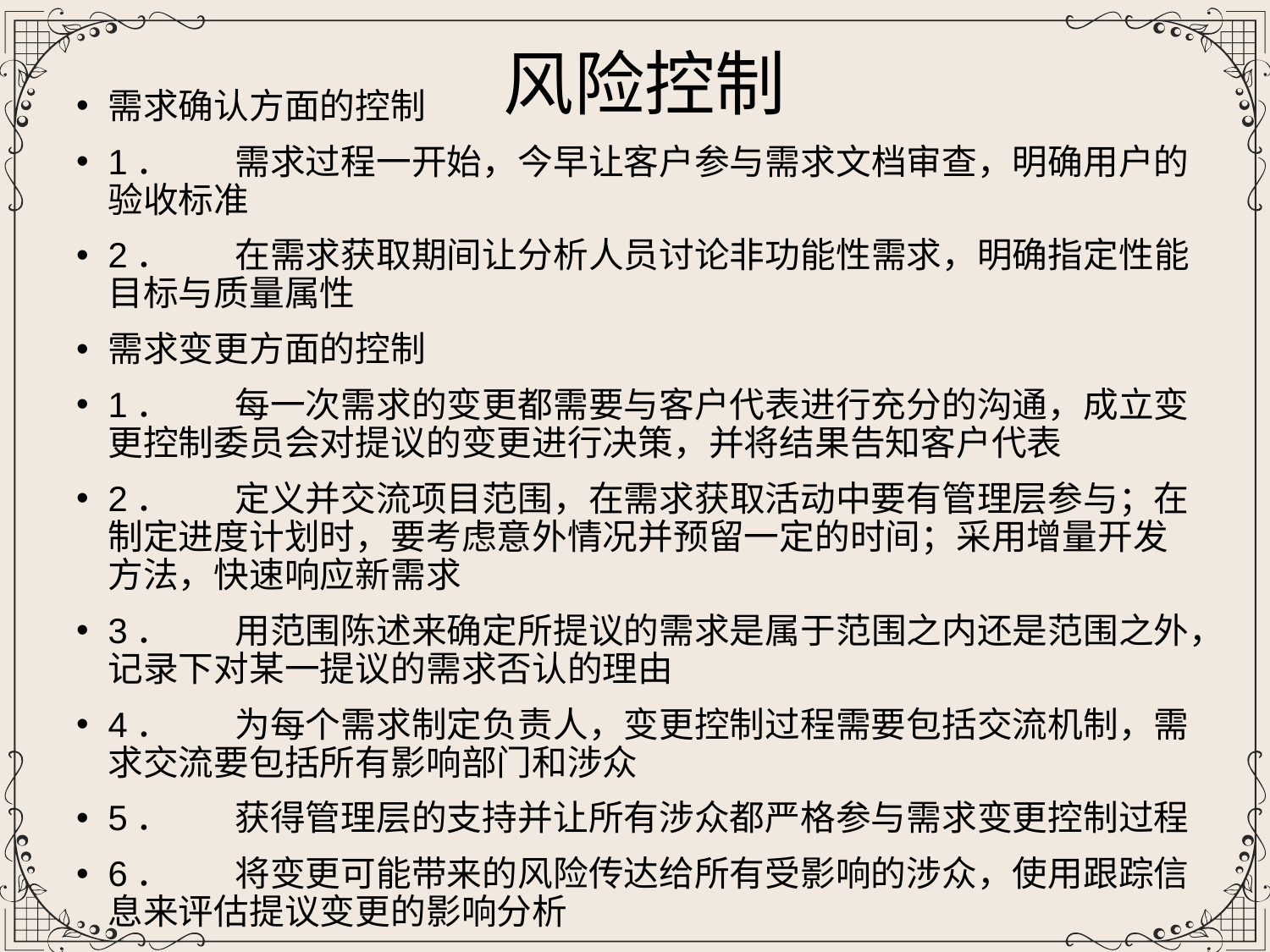

风险控制
需求确认方面的控制
1．	需求过程一开始，今早让客户参与需求文档审查，明确用户的验收标准
2．	在需求获取期间让分析人员讨论非功能性需求，明确指定性能目标与质量属性
需求变更方面的控制
1．	每一次需求的变更都需要与客户代表进行充分的沟通，成立变更控制委员会对提议的变更进行决策，并将结果告知客户代表
2．	定义并交流项目范围，在需求获取活动中要有管理层参与；在制定进度计划时，要考虑意外情况并预留一定的时间；采用增量开发方法，快速响应新需求
3．	用范围陈述来确定所提议的需求是属于范围之内还是范围之外，记录下对某一提议的需求否认的理由
4．	为每个需求制定负责人，变更控制过程需要包括交流机制，需求交流要包括所有影响部门和涉众
5．	获得管理层的支持并让所有涉众都严格参与需求变更控制过程
6．	将变更可能带来的风险传达给所有受影响的涉众，使用跟踪信息来评估提议变更的影响分析